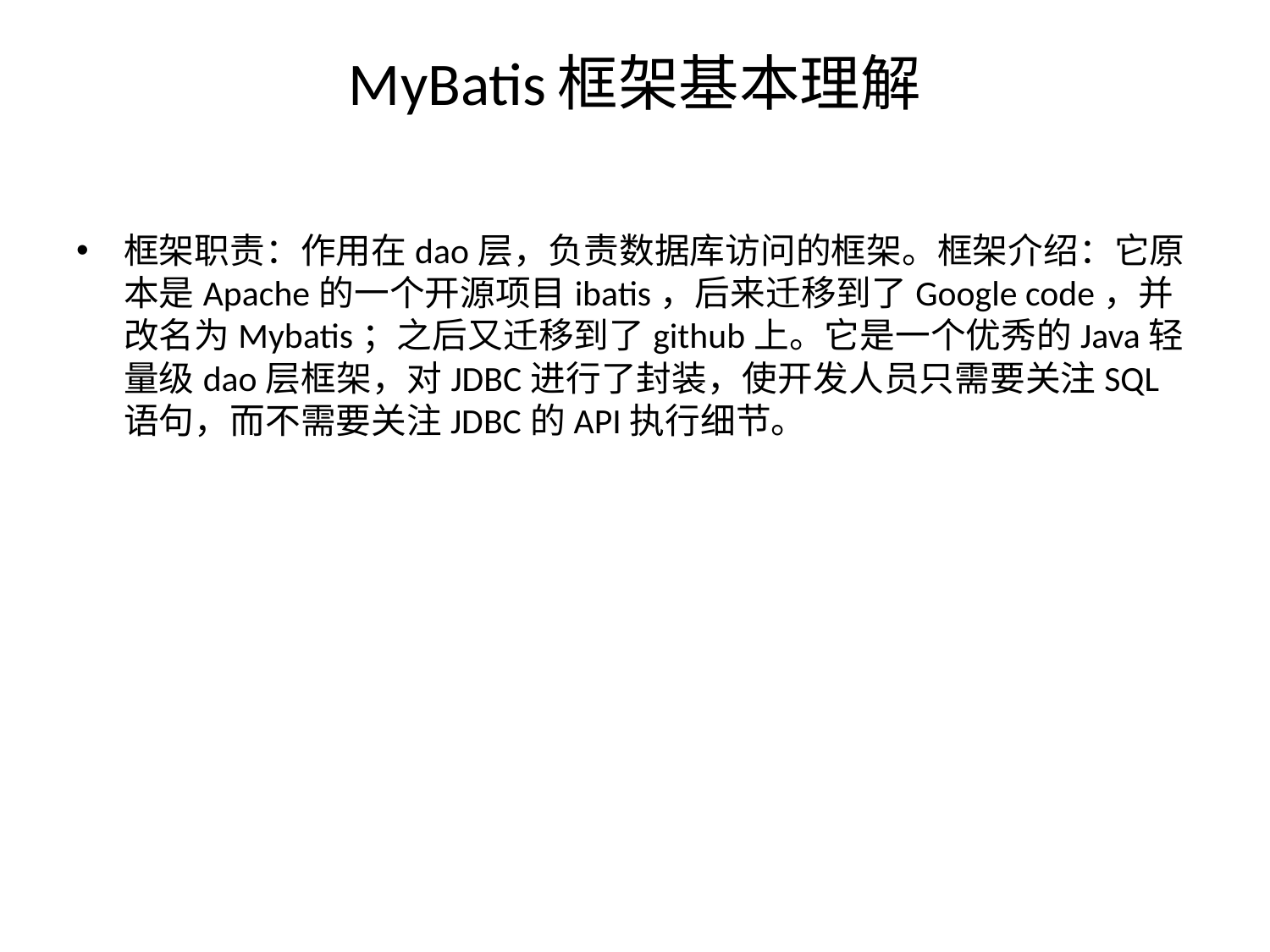

# MyBatis框架基本理解
框架职责：作用在dao层，负责数据库访问的框架。框架介绍：它原本是Apache的一个开源项目ibatis，后来迁移到了Google code，并改名为Mybatis；之后又迁移到了github上。它是一个优秀的Java轻量级dao层框架，对JDBC进行了封装，使开发人员只需要关注SQL语句，而不需要关注JDBC的API执行细节。